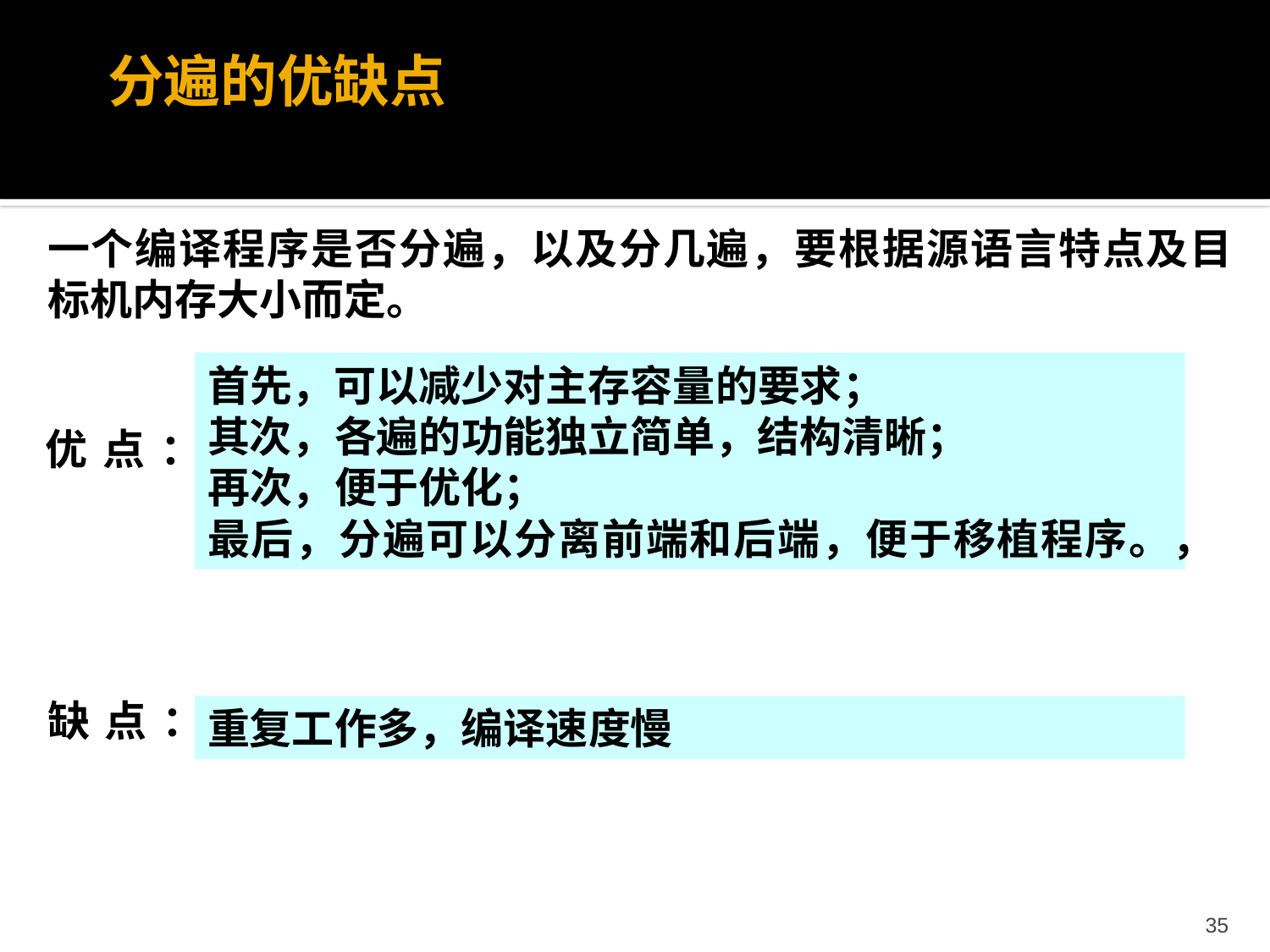

# 分遍的优缺点
一个编译程序是否分遍，以及分几遍，要根据源语言特点及目标机内存大小而定。
首先，可以减少对主存容量的要求；
其次，各遍的功能独立简单，结构清晰；
再次，便于优化；
最后，分遍可以分离前端和后端，便于移植程序。，
优点：
缺点：
重复工作多，编译速度慢
35